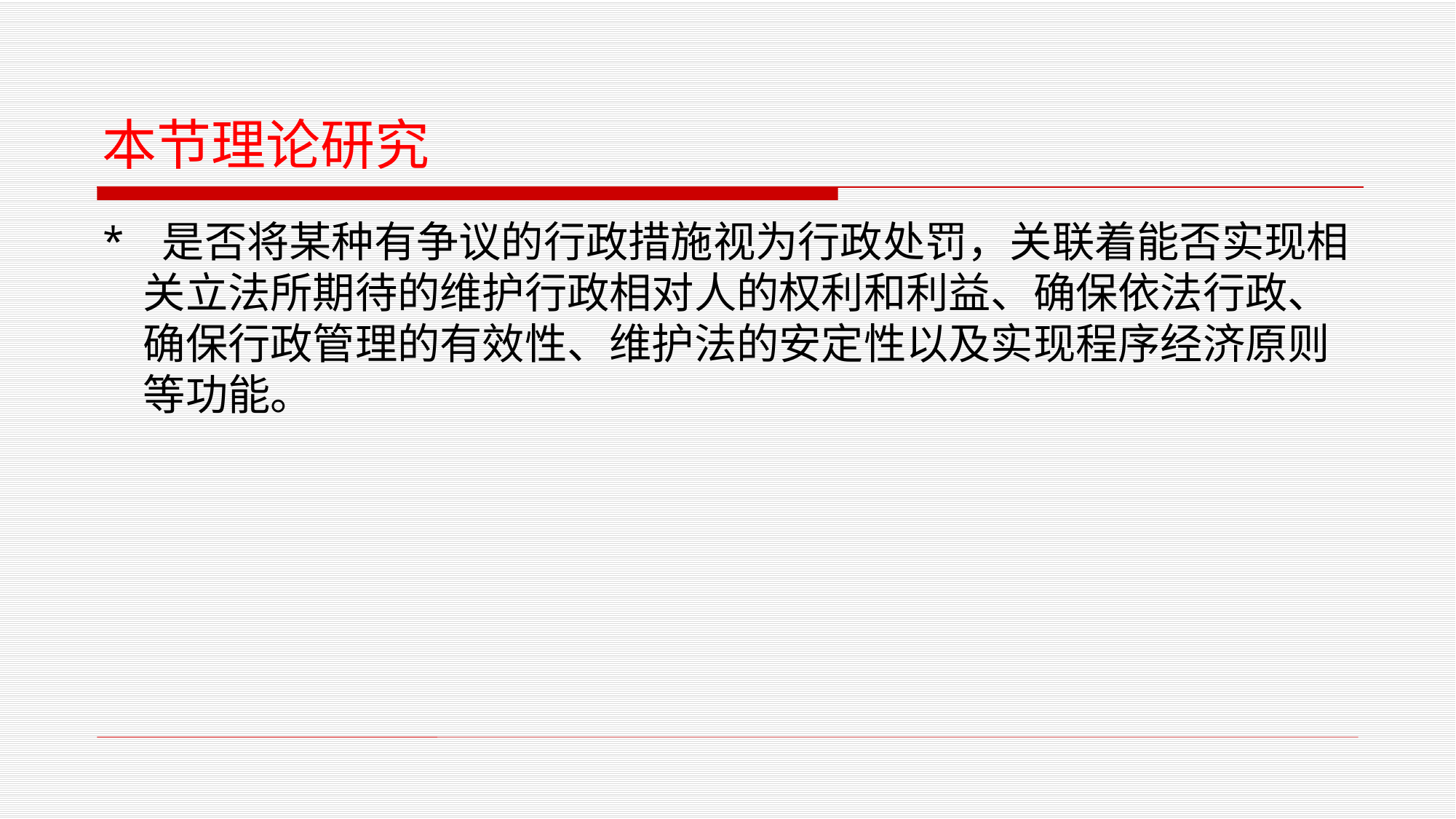

# 本节理论研究
* 是否将某种有争议的行政措施视为行政处罚，关联着能否实现相关立法所期待的维护行政相对人的权利和利益、确保依法行政、确保行政管理的有效性、维护法的安定性以及实现程序经济原则等功能。